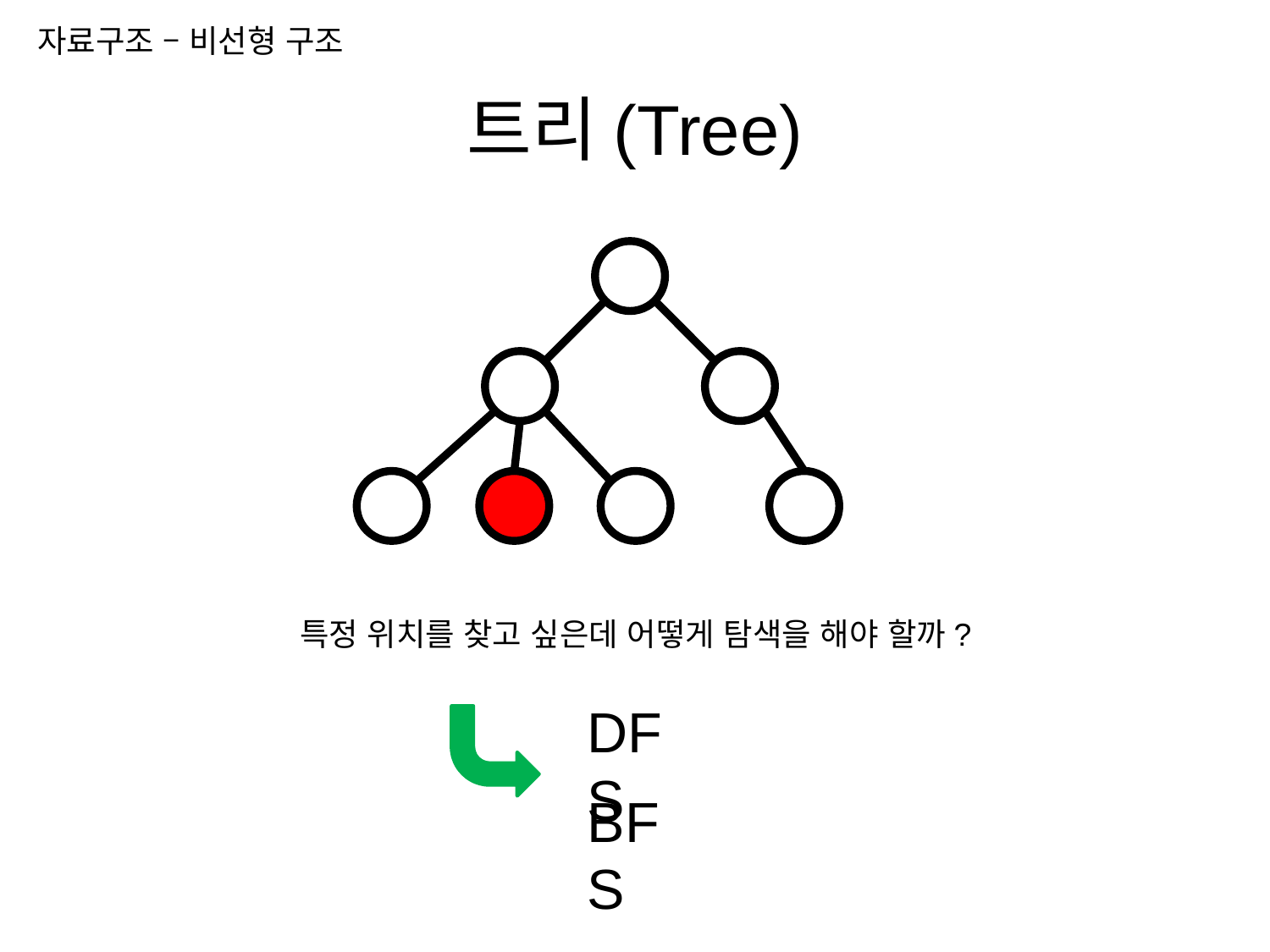

자료구조 – 비선형 구조
# 트리(Tree)

특정 위치를 찾고 싶은데 어떻게 탐색을 해야 할까?
DFS

BFS